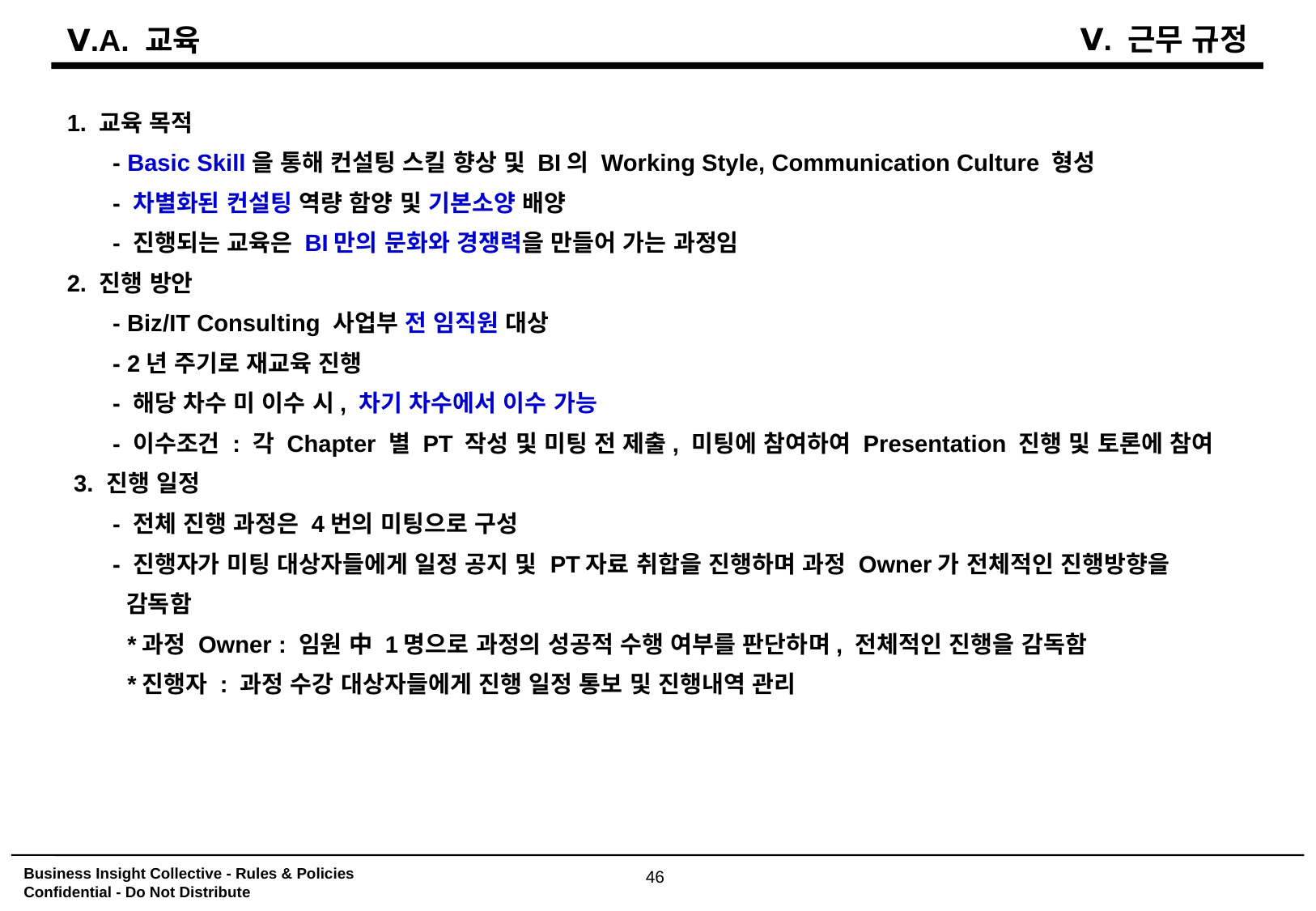

Ⅴ. 근무 규정
Ⅴ.A. 교육
1. 교육 목적
	- Basic Skill을 통해 컨설팅 스킬 향상 및 BI의 Working Style, Communication Culture 형성
	- 차별화된 컨설팅 역량 함양 및 기본소양 배양
	- 진행되는 교육은 BI만의 문화와 경쟁력을 만들어 가는 과정임
2. 진행 방안
	- Biz/IT Consulting 사업부 전 임직원 대상
	- 2년 주기로 재교육 진행
	- 해당 차수 미 이수 시, 차기 차수에서 이수 가능
	- 이수조건 : 각 Chapter 별 PT 작성 및 미팅 전 제출, 미팅에 참여하여 Presentation 진행 및 토론에 참여
 3. 진행 일정
	- 전체 진행 과정은 4번의 미팅으로 구성
	- 진행자가 미팅 대상자들에게 일정 공지 및 PT자료 취합을 진행하며 과정 Owner가 전체적인 진행방향을
        감독함
         *과정 Owner : 임원 中 1명으로 과정의 성공적 수행 여부를 판단하며, 전체적인 진행을 감독함
         *진행자 : 과정 수강 대상자들에게 진행 일정 통보 및 진행내역 관리